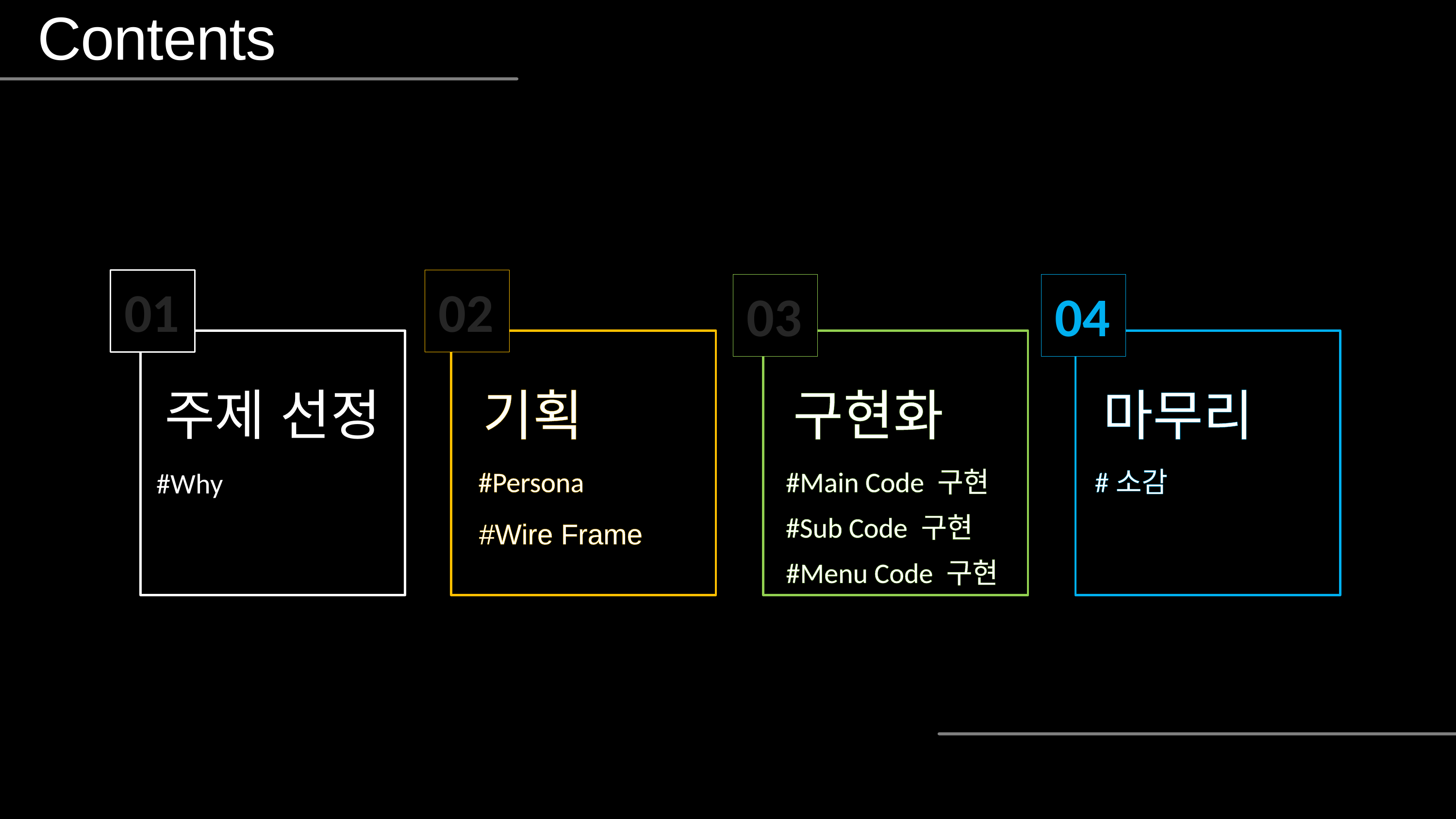

Contents

01

02

03

04

주제 선정
기획
구현화
마무리
#Persona
#Main Code 구현
#소감
#Why
#Sub Code 구현
#Wire Frame
#Menu Code 구현